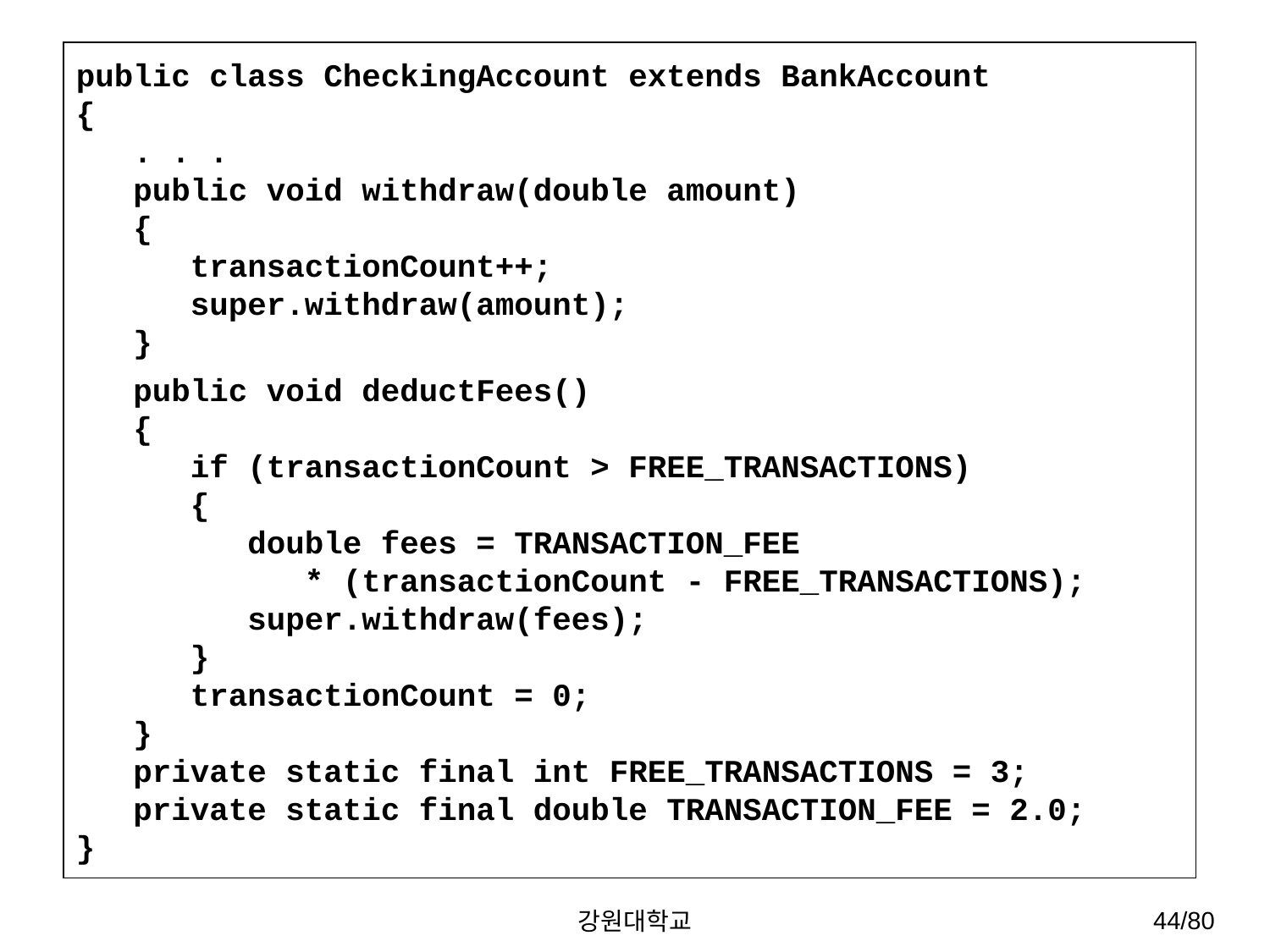

public class CheckingAccount extends BankAccount
{
   . . .
   public void withdraw(double amount)
   {
      transactionCount++;
      super.withdraw(amount);
   }
   public void deductFees()
   {
      if (transactionCount > FREE_TRANSACTIONS)
      {
         double fees = TRANSACTION_FEE
            * (transactionCount - FREE_TRANSACTIONS);
         super.withdraw(fees);
      }
      transactionCount = 0;
   }
   private static final int FREE_TRANSACTIONS = 3;
   private static final double TRANSACTION_FEE = 2.0;
}
강원대학교